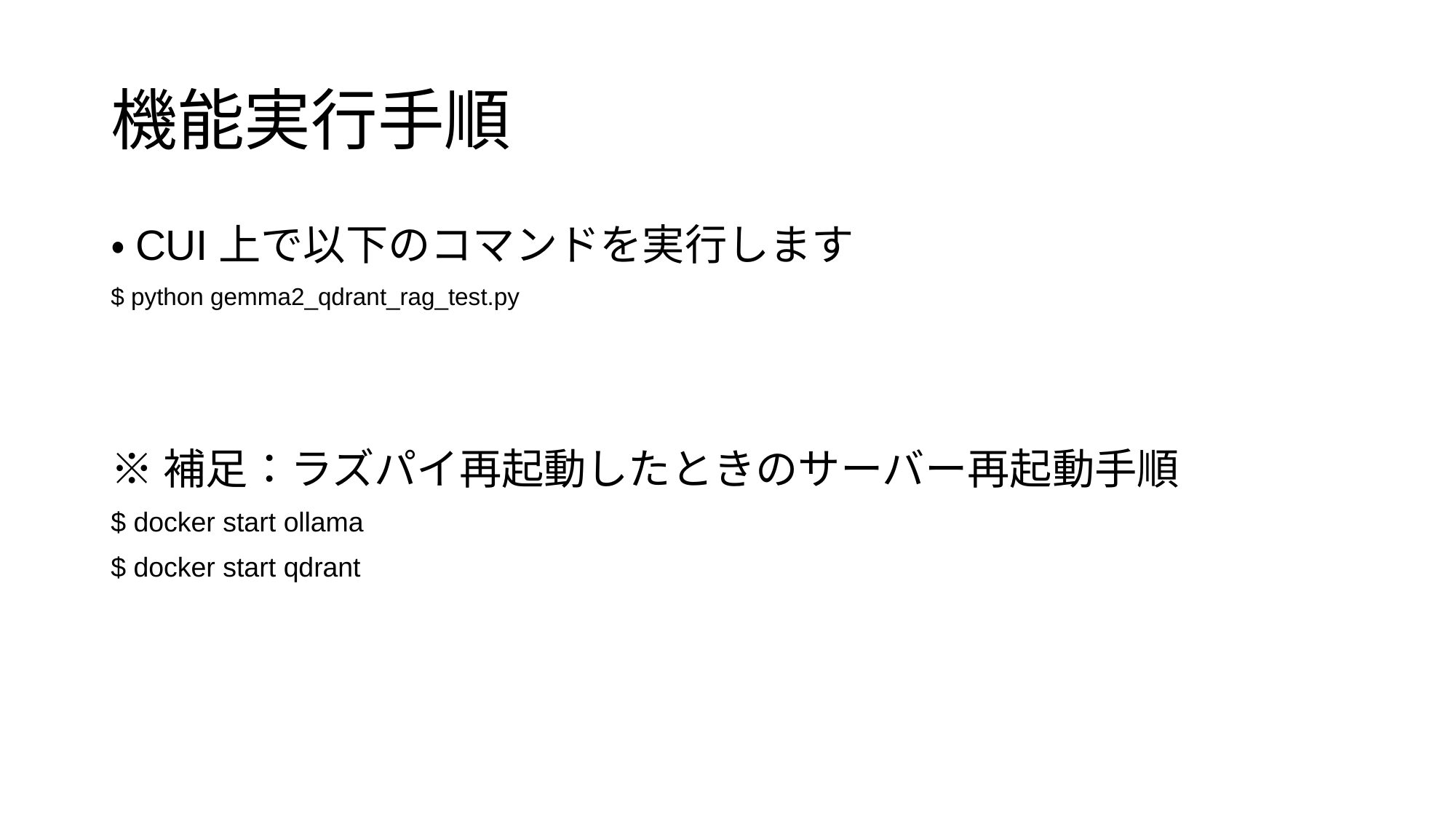

# 機能実行手順
・CUI上で以下のコマンドを実行します
$ python gemma2_qdrant_rag_test.py

※補足：ラズパイ再起動したときのサーバー再起動手順
$ docker start ollama
$ docker start qdrant